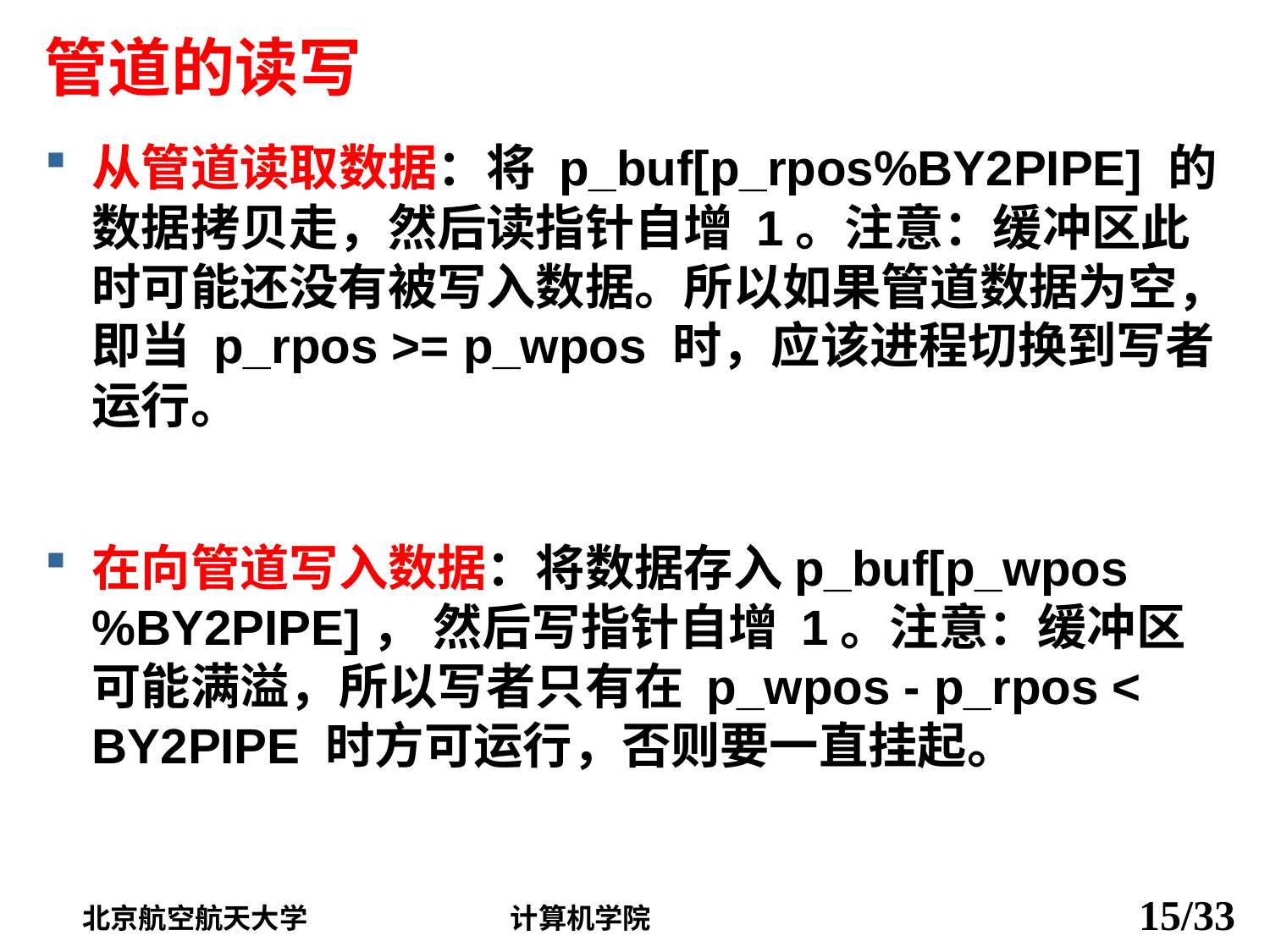

# 管道的读写
从管道读取数据：将 p_buf[p_rpos%BY2PIPE] 的数据拷贝走，然后读指针自增 1。注意：缓冲区此时可能还没有被写入数据。所以如果管道数据为空，即当 p_rpos >= p_wpos 时，应该进程切换到写者运行。

在向管道写入数据：将数据存入p_buf[p_wpos%BY2PIPE]， 然后写指针自增 1。注意：缓冲区可能满溢，所以写者只有在 p_wpos - p_rpos < BY2PIPE 时方可运行，否则要一直挂起。